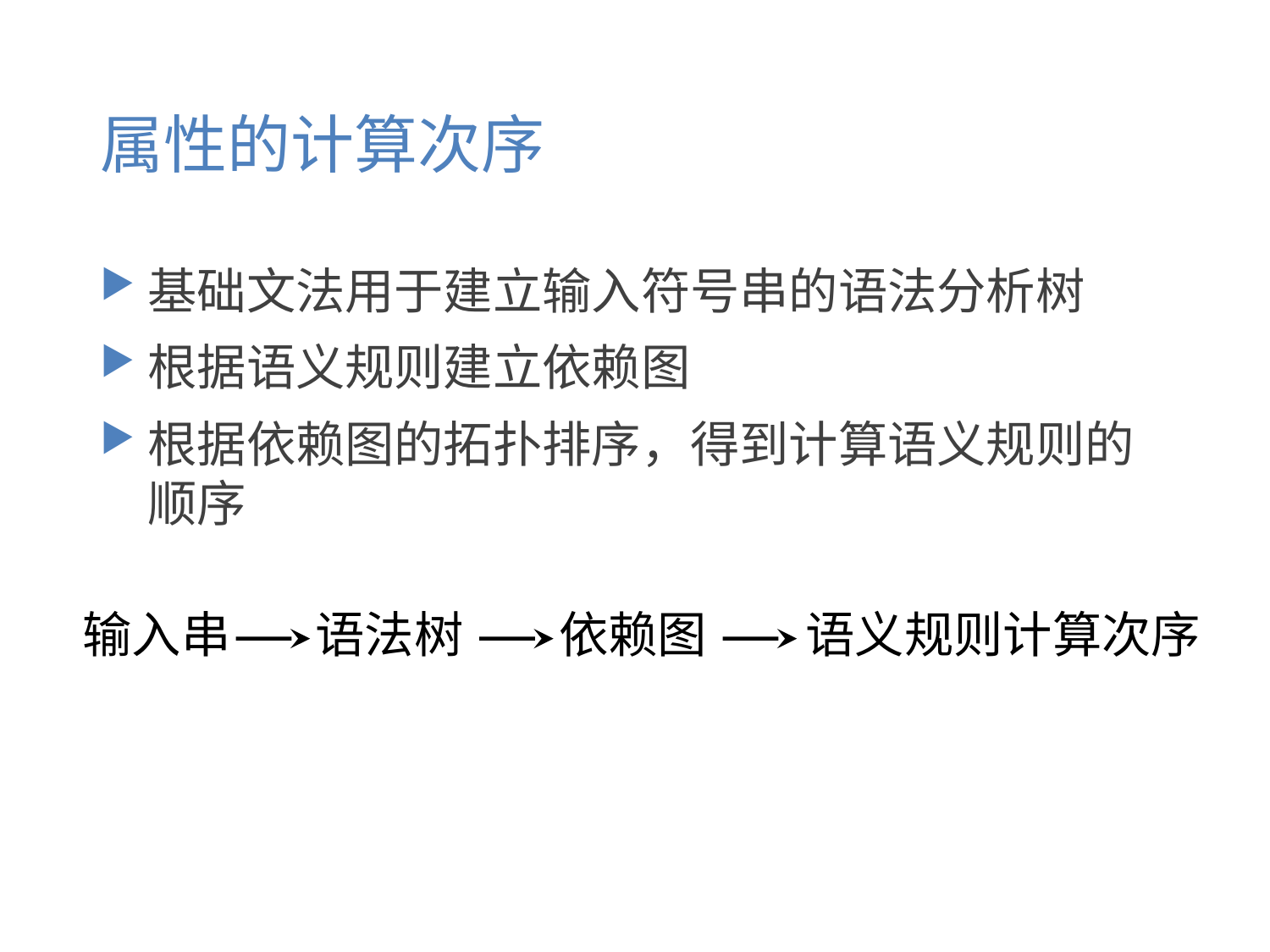

# 属性的计算次序
基础文法用于建立输入符号串的语法分析树
根据语义规则建立依赖图
根据依赖图的拓扑排序，得到计算语义规则的顺序
输入串
语法树
依赖图
语义规则计算次序